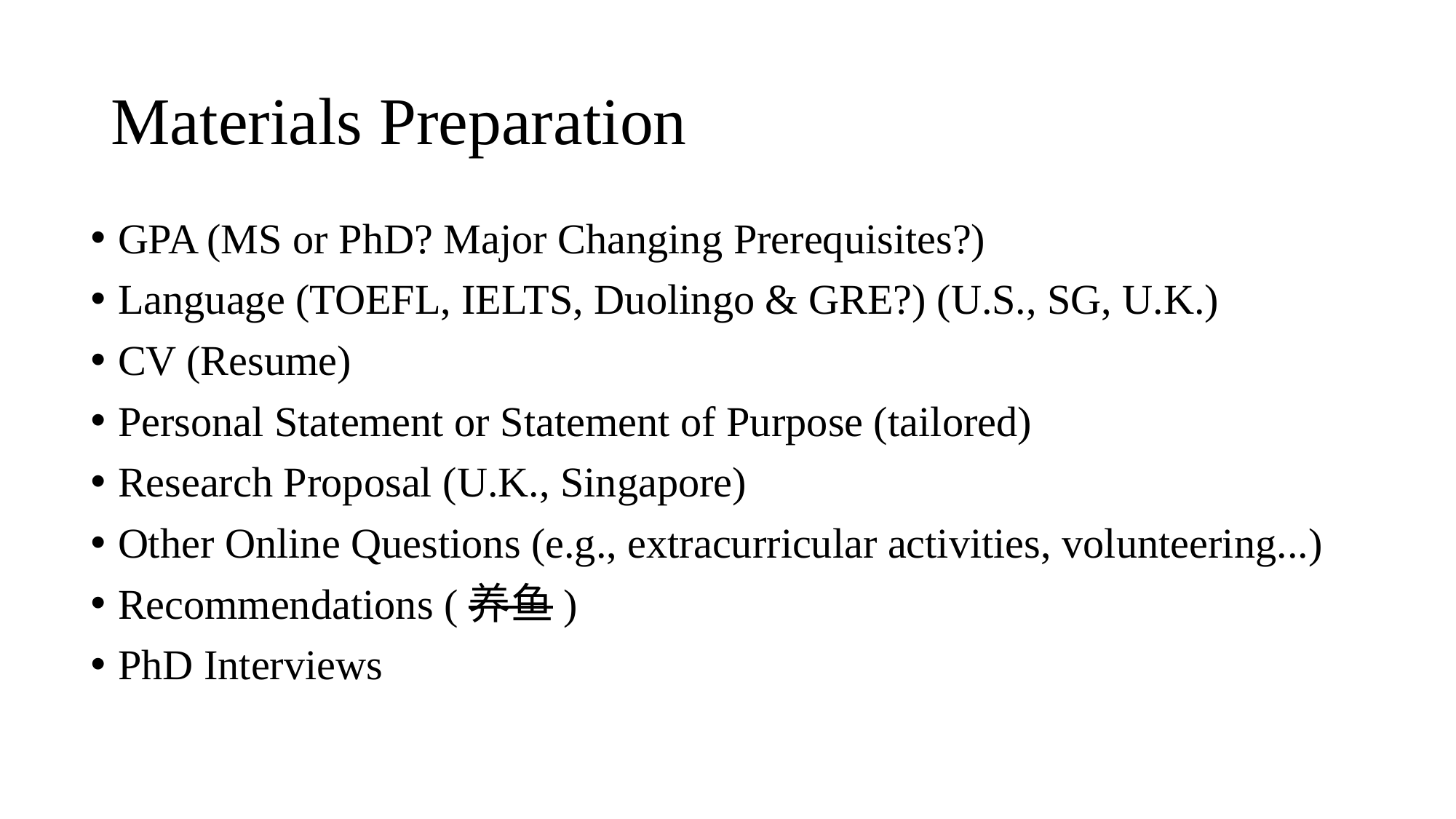

# Materials Preparation
GPA (MS or PhD? Major Changing Prerequisites?)
Language (TOEFL, IELTS, Duolingo & GRE?) (U.S., SG, U.K.)
CV (Resume)
Personal Statement or Statement of Purpose (tailored)
Research Proposal (U.K., Singapore)
Other Online Questions (e.g., extracurricular activities, volunteering...)
Recommendations (养鱼)
PhD Interviews